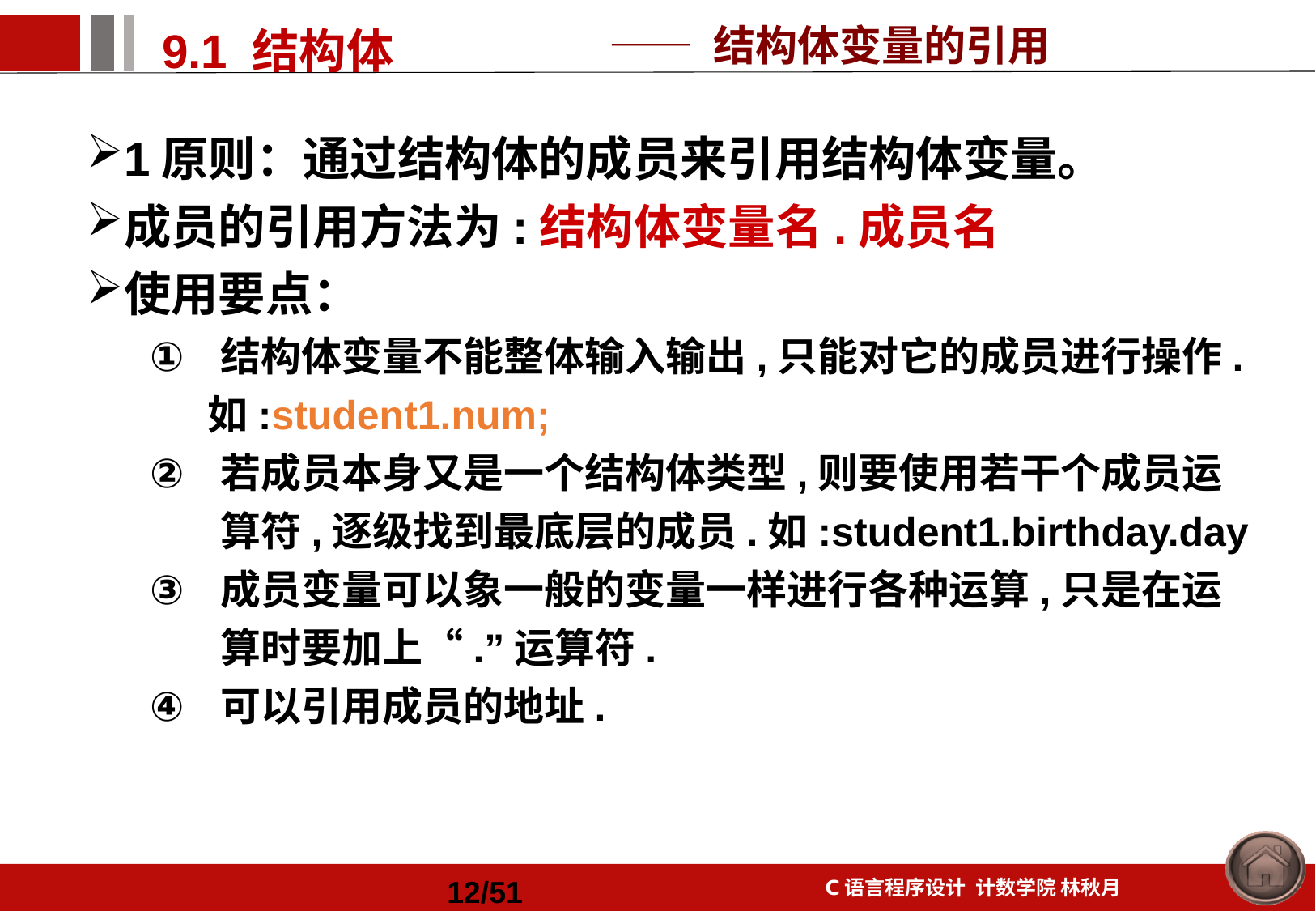

—— 结构体变量的引用
1原则：通过结构体的成员来引用结构体变量。
成员的引用方法为:结构体变量名.成员名
使用要点：
结构体变量不能整体输入输出,只能对它的成员进行操作.
如:student1.num;
若成员本身又是一个结构体类型,则要使用若干个成员运算符,逐级找到最底层的成员.如:student1.birthday.day
成员变量可以象一般的变量一样进行各种运算,只是在运算时要加上“.”运算符.
可以引用成员的地址.